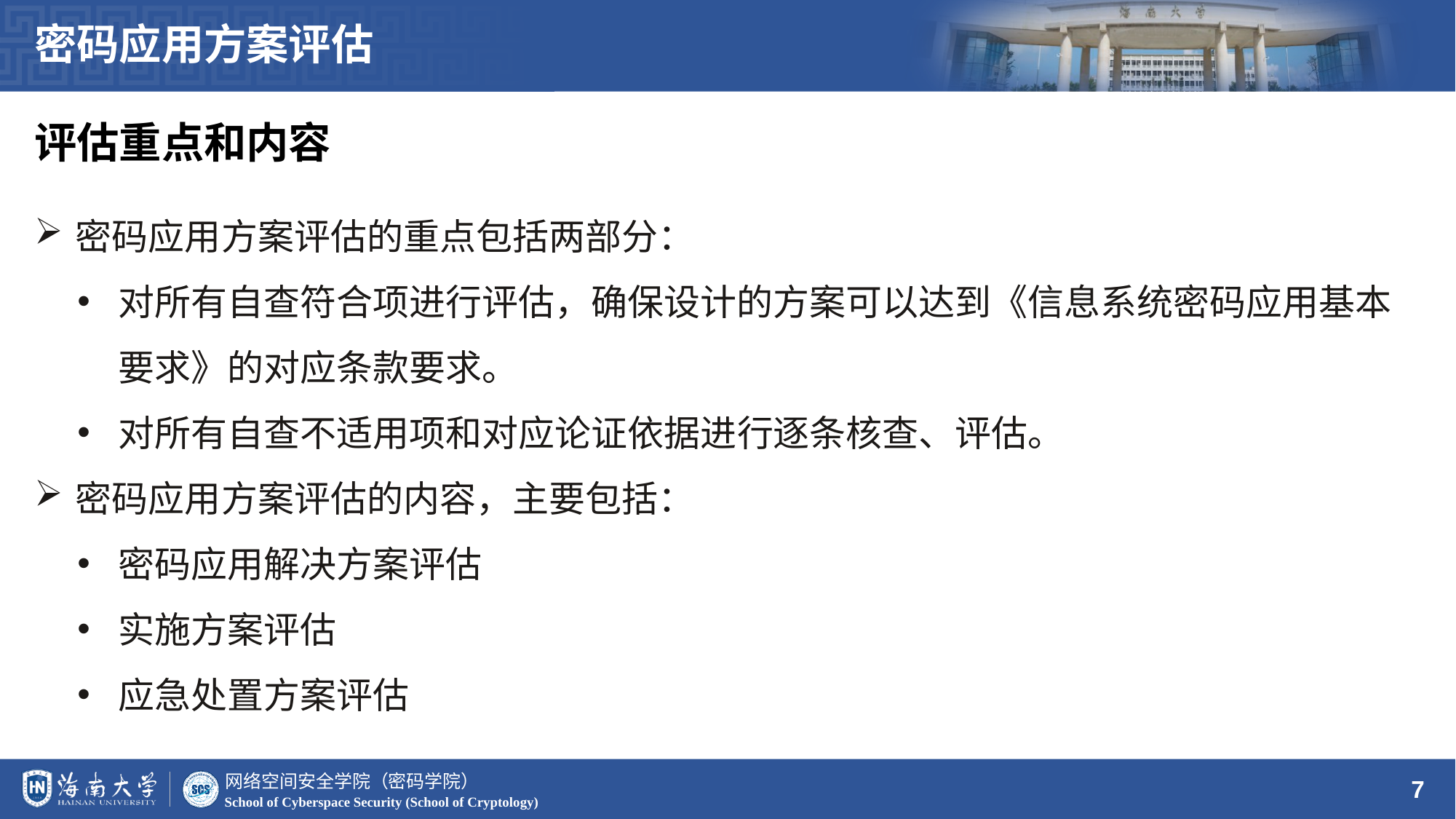

密码应用方案评估
评估重点和内容
密码应用方案评估的重点包括两部分：
对所有自查符合项进行评估，确保设计的方案可以达到《信息系统密码应用基本要求》的对应条款要求。
对所有自查不适用项和对应论证依据进行逐条核查、评估。
密码应用方案评估的内容，主要包括：
密码应用解决方案评估
实施方案评估
应急处置方案评估
7